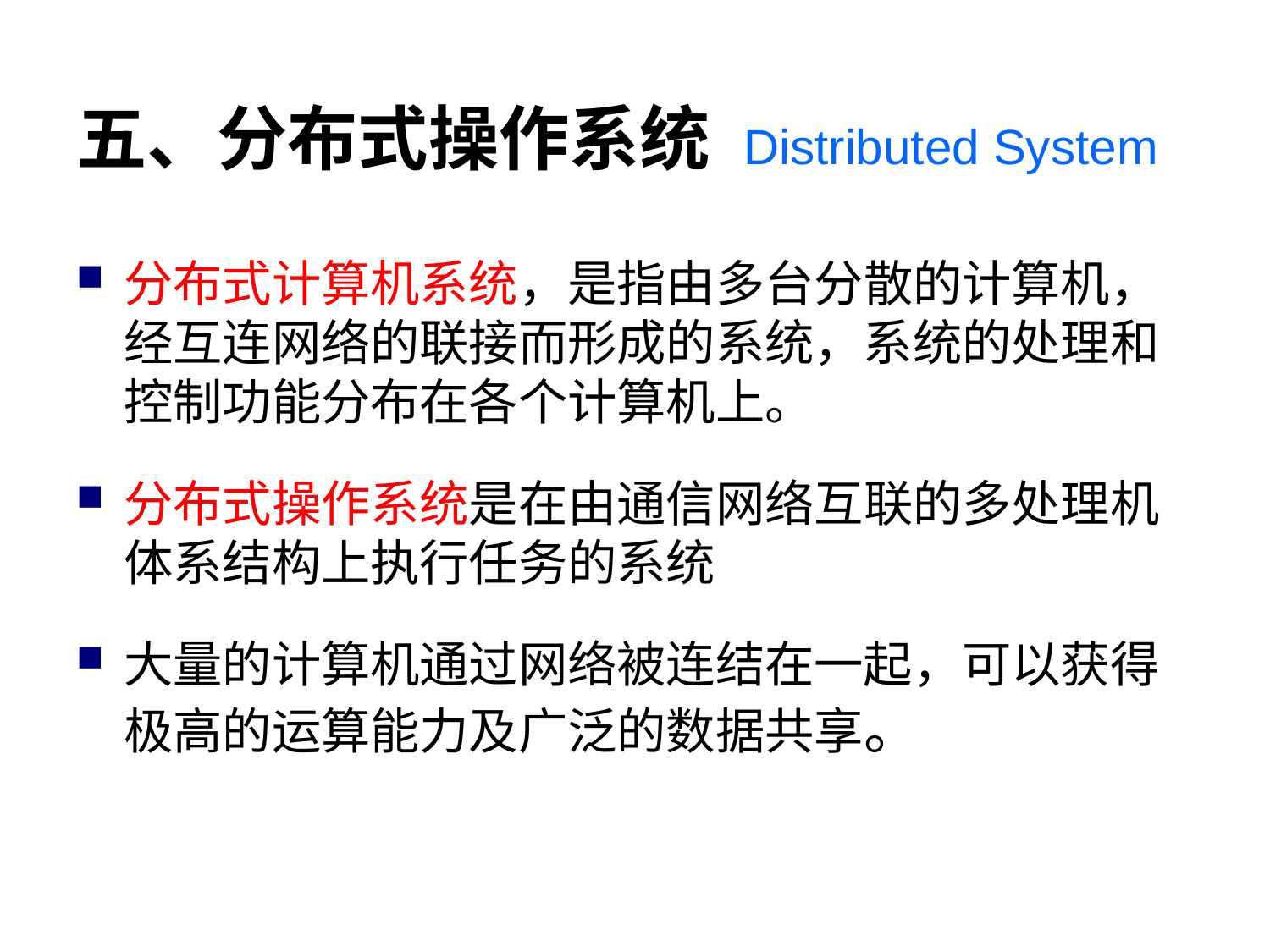

# 五、分布式操作系统 Distributed System
分布式计算机系统，是指由多台分散的计算机，经互连网络的联接而形成的系统，系统的处理和控制功能分布在各个计算机上。
分布式操作系统是在由通信网络互联的多处理机体系结构上执行任务的系统
大量的计算机通过网络被连结在一起，可以获得极高的运算能力及广泛的数据共享。